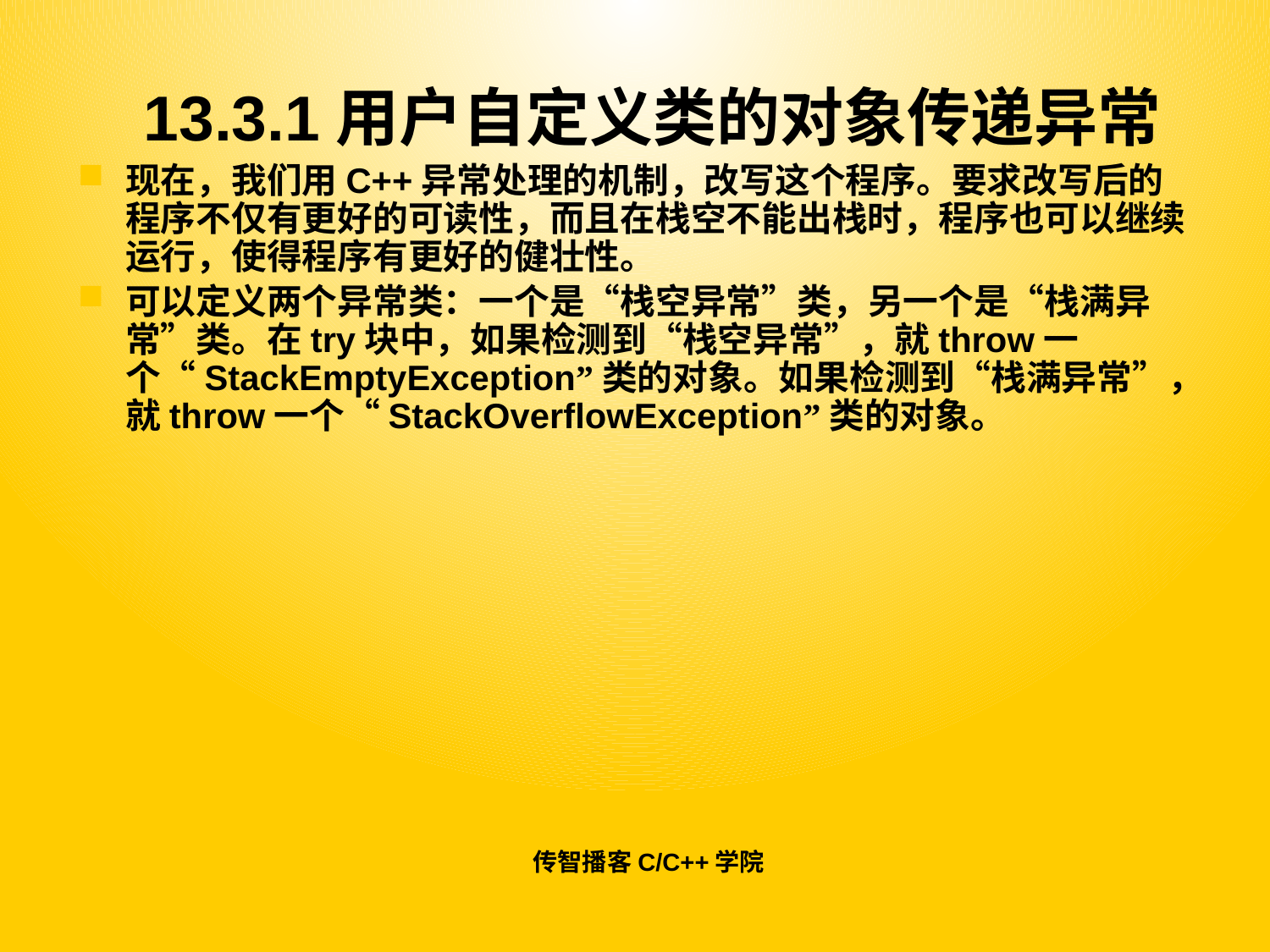

# 13.3.1用户自定义类的对象传递异常
现在，我们用C++异常处理的机制，改写这个程序。要求改写后的程序不仅有更好的可读性，而且在栈空不能出栈时，程序也可以继续运行，使得程序有更好的健壮性。
可以定义两个异常类：一个是“栈空异常”类，另一个是“栈满异常”类。在try块中，如果检测到“栈空异常”，就throw一个“StackEmptyException”类的对象。如果检测到“栈满异常”，就throw一个“StackOverflowException”类的对象。
传智播客C/C++学院